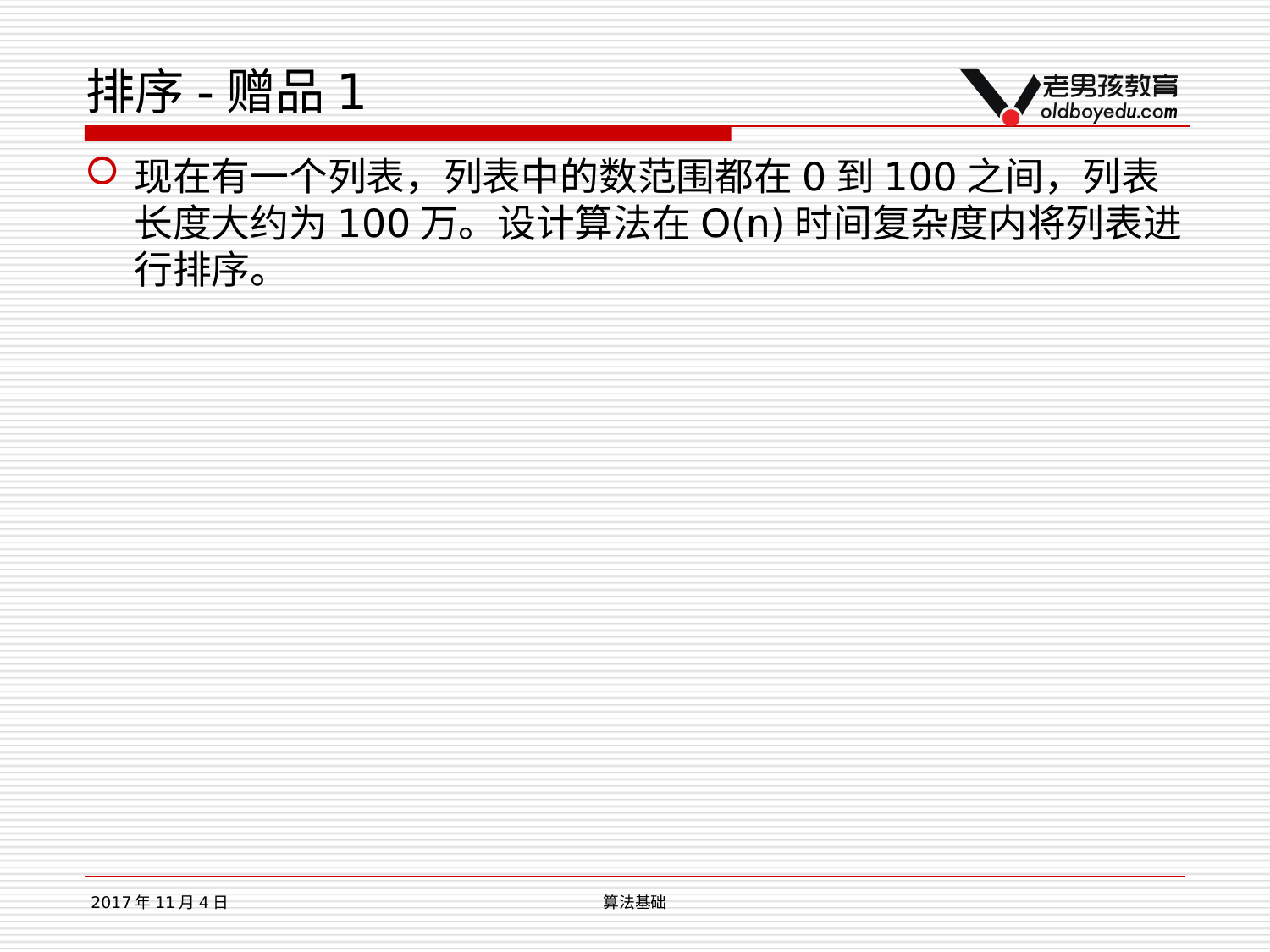

# 排序-赠品1
现在有一个列表，列表中的数范围都在0到100之间，列表长度大约为100万。设计算法在O(n)时间复杂度内将列表进行排序。
2017年11月4日
算法基础
41